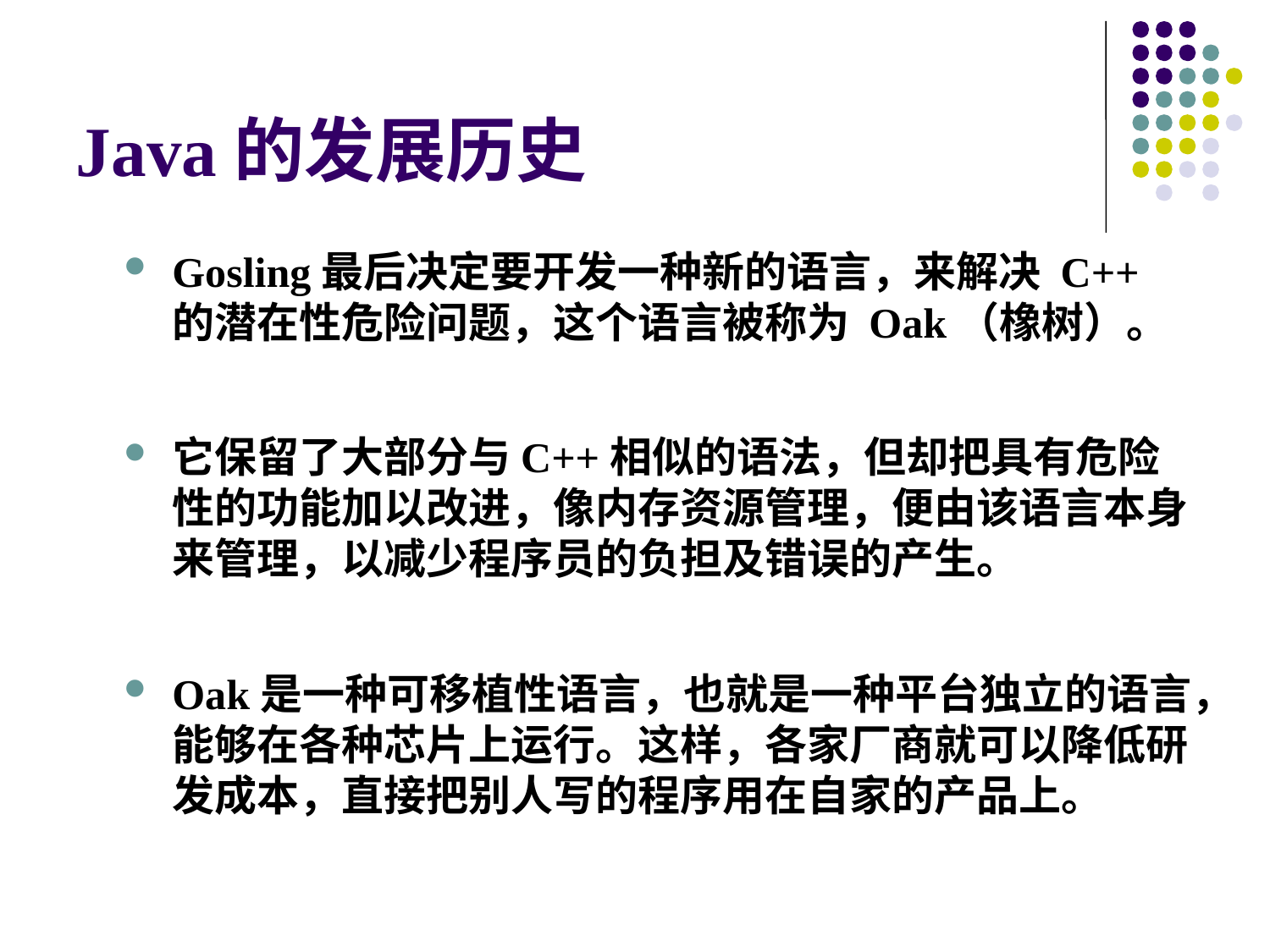

# Java的发展历史
Gosling最后决定要开发一种新的语言，来解决 C++ 的潜在性危险问题，这个语言被称为 Oak（橡树）。

它保留了大部分与C++相似的语法，但却把具有危险性的功能加以改进，像内存资源管理，便由该语言本身来管理，以减少程序员的负担及错误的产生。

Oak是一种可移植性语言，也就是一种平台独立的语言，能够在各种芯片上运行。这样，各家厂商就可以降低研发成本，直接把别人写的程序用在自家的产品上。